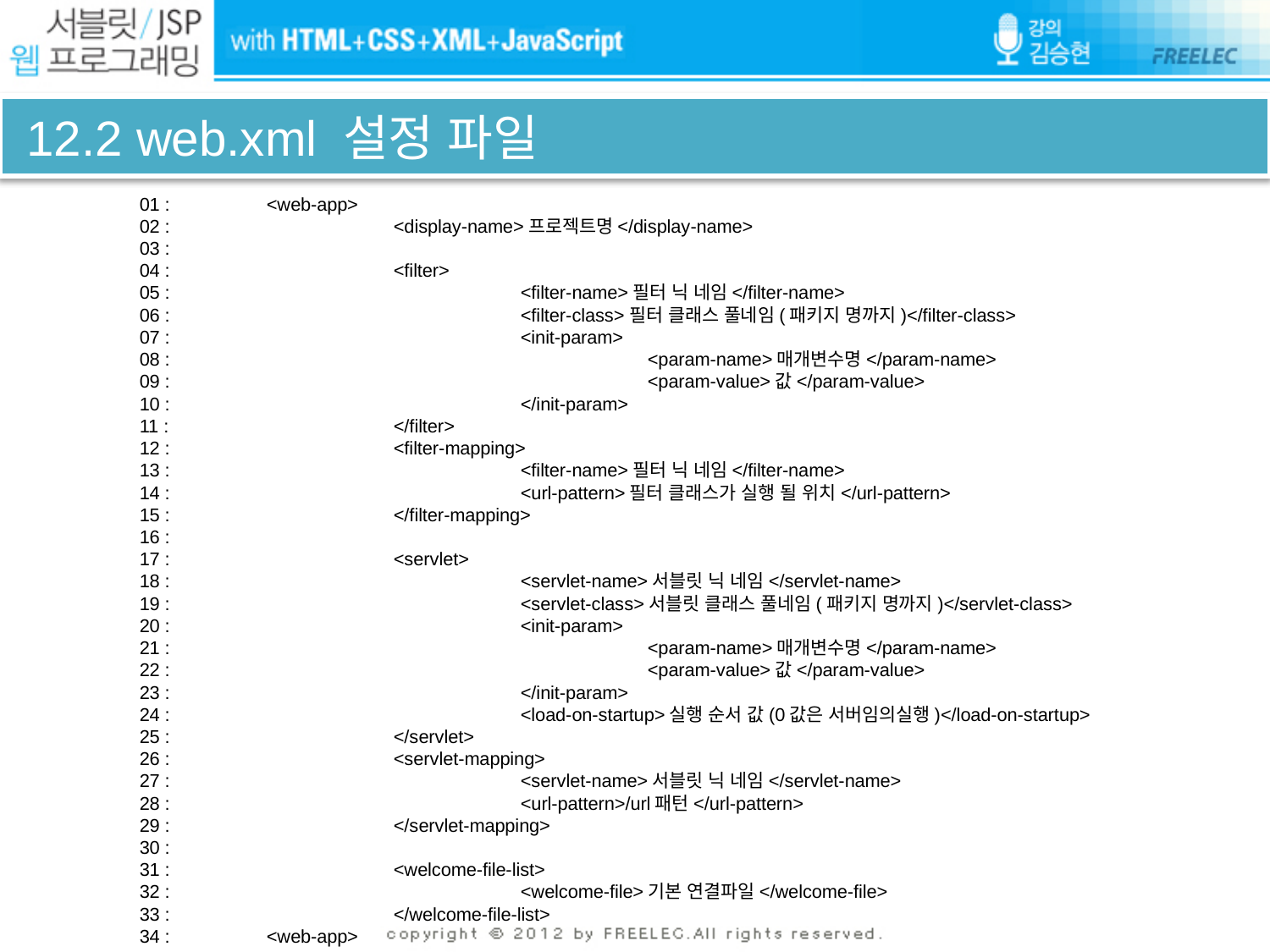

# 12.2 web.xml 설정 파일
	01 :	<web-app>
	02 :		<display-name>프로젝트명</display-name>
	03 :
	04 :		<filter>
	05 :			<filter-name>필터 닉 네임</filter-name>
	06 :			<filter-class>필터 클래스 풀네임(패키지 명까지)</filter-class>
	07 :			<init-param>
	08 :				<param-name>매개변수명</param-name>
	09 :				<param-value>값</param-value>
	10 :			</init-param>
	11 :		</filter>
	12 :		<filter-mapping>
	13 :			<filter-name>필터 닉 네임</filter-name>
	14 :			<url-pattern>필터 클래스가 실행 될 위치</url-pattern>
	15 :		</filter-mapping>
	16 :
	17 :		<servlet>
	18 :			<servlet-name>서블릿 닉 네임</servlet-name>
	19 :			<servlet-class>서블릿 클래스 풀네임(패키지 명까지)</servlet-class>
	20 :			<init-param>
	21 :				<param-name>매개변수명</param-name>
	22 :				<param-value>값</param-value>
	23 :			</init-param>
	24 :			<load-on-startup>실행 순서 값(0값은 서버임의실행)</load-on-startup>
	25 :		</servlet>
	26 :		<servlet-mapping>
	27 :			<servlet-name>서블릿 닉 네임</servlet-name>
	28 :			<url-pattern>/url패턴</url-pattern>
	29 :		</servlet-mapping>
	30 :
	31 :		<welcome-file-list>
	32 :			<welcome-file>기본 연결파일</welcome-file>
	33 :		</welcome-file-list>
	34 :	<web-app>